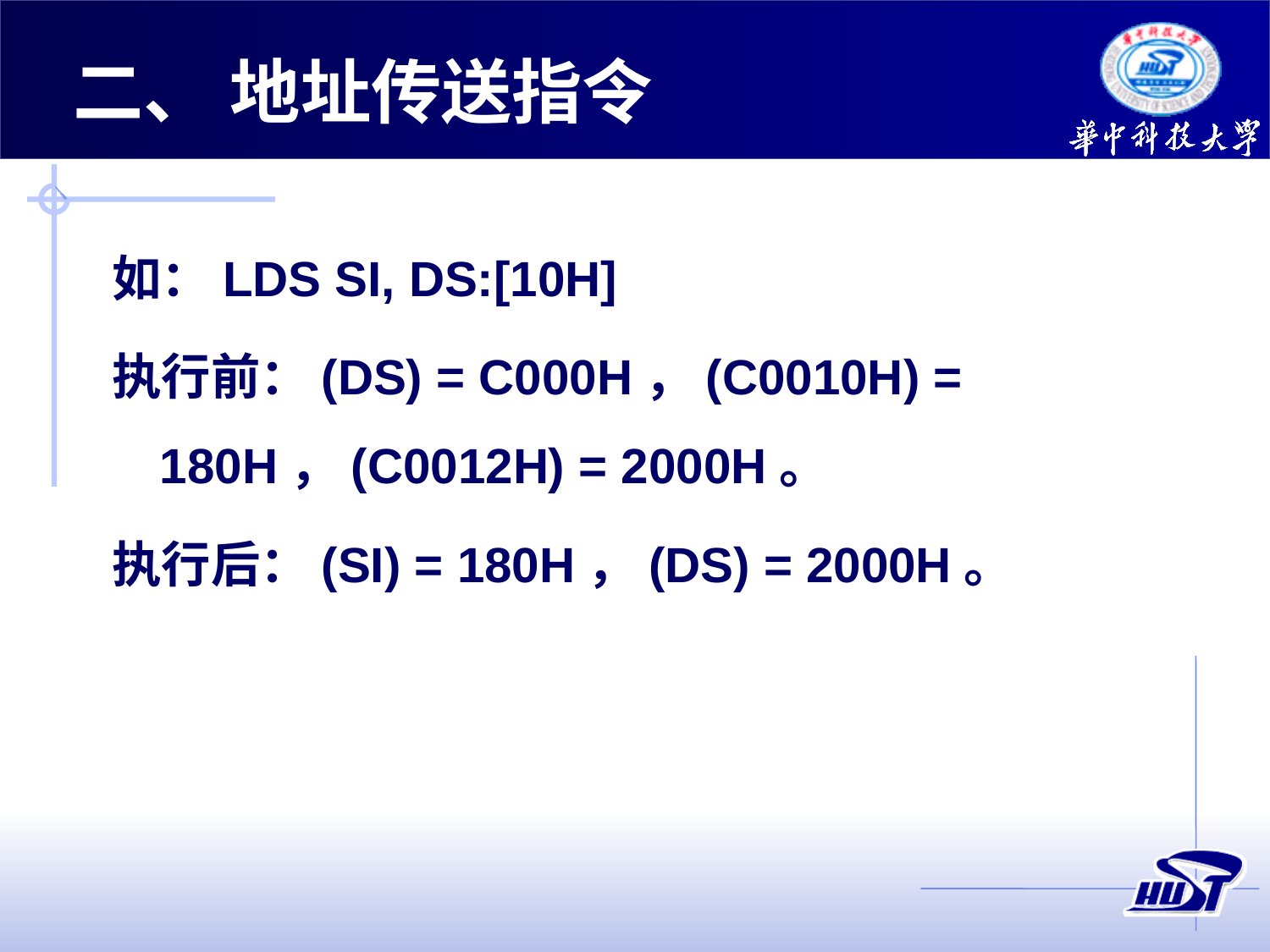

二、 地址传送指令
如：LDS SI, DS:[10H]
执行前：(DS) = C000H，(C0010H) = 180H，(C0012H) = 2000H。
执行后：(SI) = 180H，(DS) = 2000H。